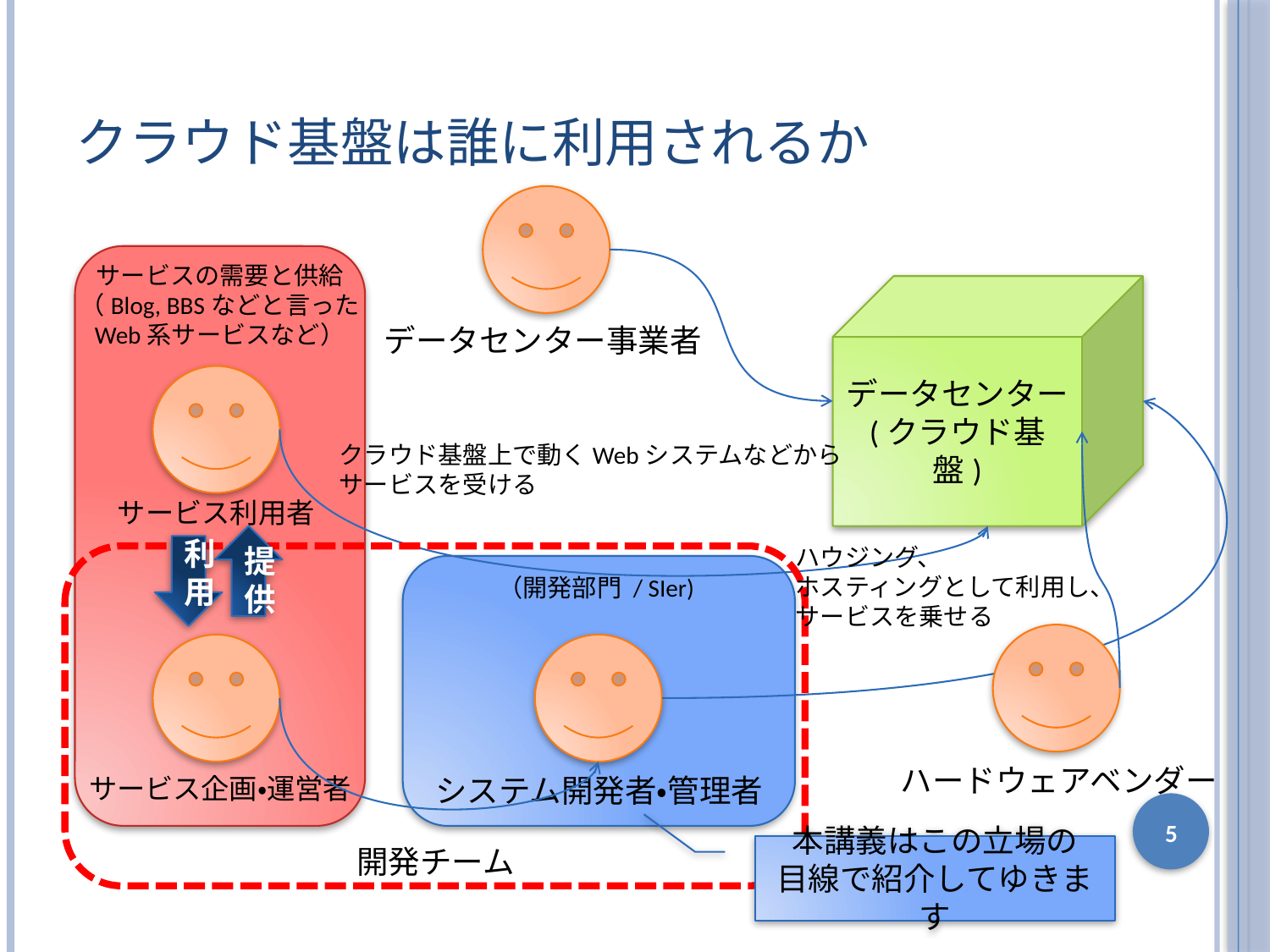

# クラウド基盤は誰に利用されるか

サービスの需要と供給
（Blog, BBSなどと言った
Web系サービスなど）
データセンター
(クラウド基盤)
データセンター事業者

クラウド基盤上で動くWebシステムなどから
サービスを受ける
サービス利用者
提供
利用
ハウジング、
ホスティングとして利用し、
サービスを乗せる

（開発部門 / SIer)

ハードウェアベンダー
サービス企画・運営者
システム開発者・管理者
5
開発チーム
本講義はこの立場の
目線で紹介してゆきます